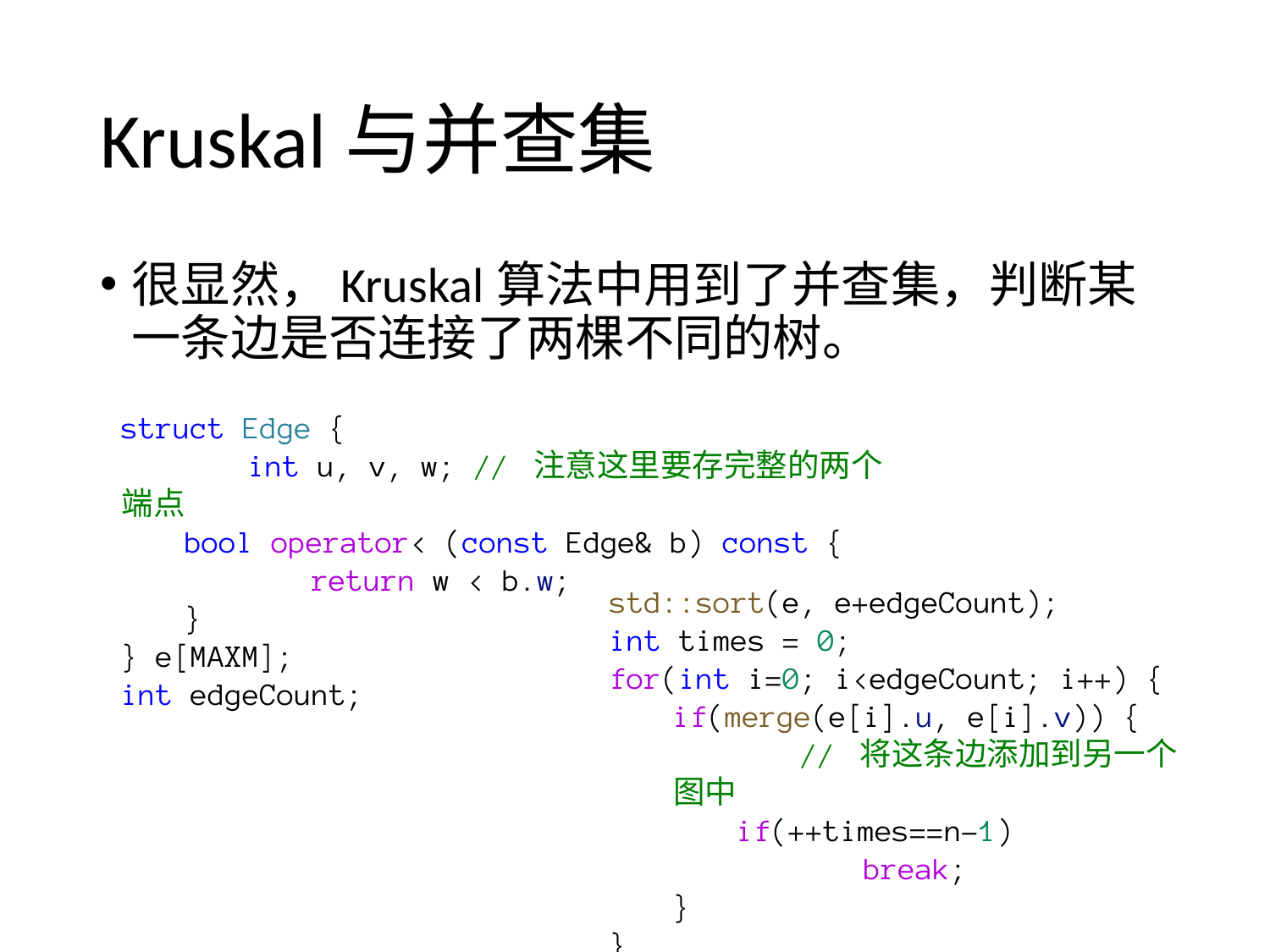

# Kruskal与并查集
很显然，Kruskal算法中用到了并查集，判断某一条边是否连接了两棵不同的树。
struct Edge {
	int u, v, w; // 注意这里要存完整的两个端点
bool operator< (const Edge& b) const {
	return w < b.w;
}
} e[MAXM];
int edgeCount;
std::sort(e, e+edgeCount);
int times = 0;
for(int i=0; i<edgeCount; i++) {
if(merge(e[i].u, e[i].v)) {
	// 将这条边添加到另一个图中
if(++times==n-1)
	break;
}
}